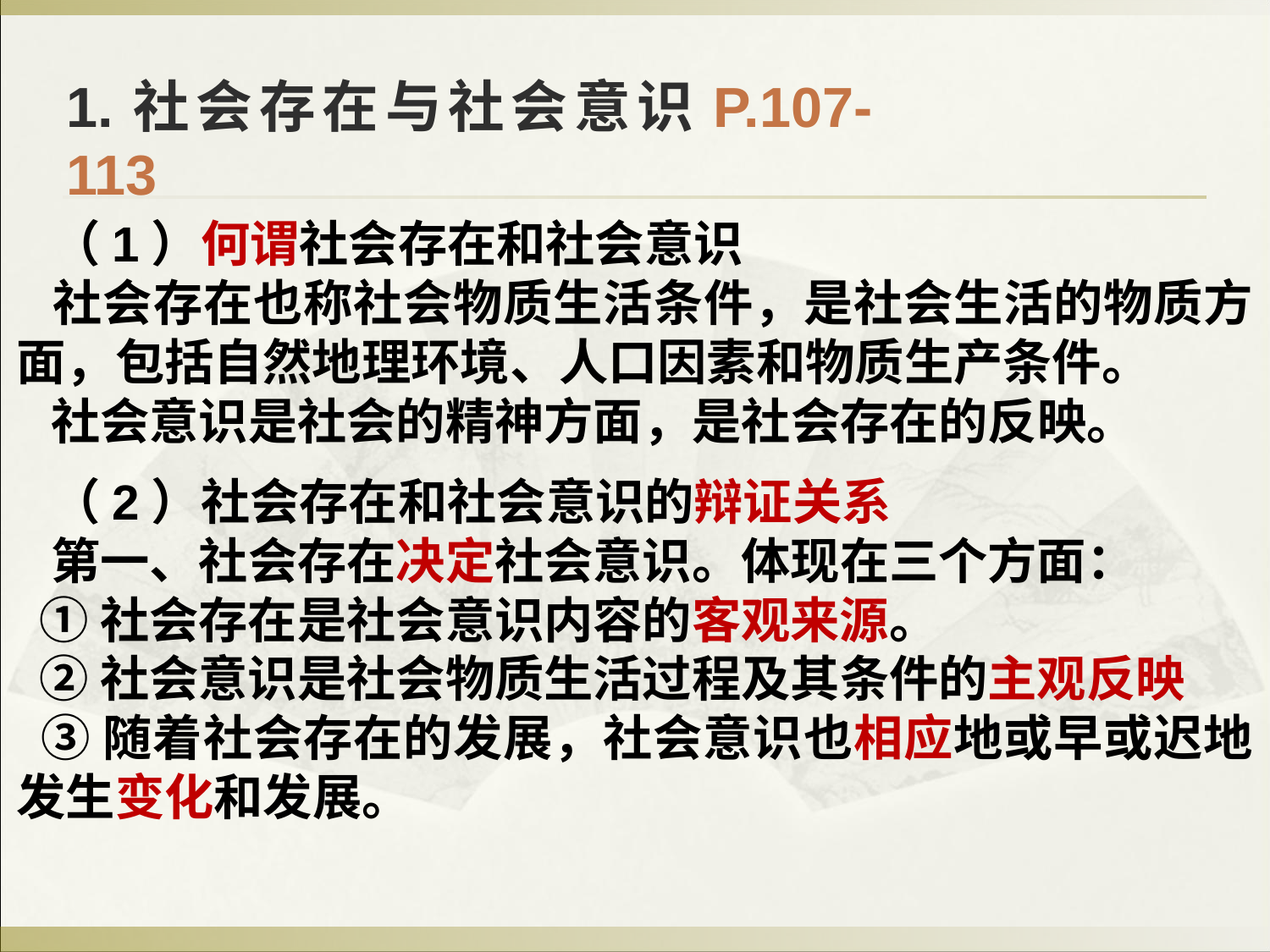

1.社会存在与社会意识P.107-113
  （1）何谓社会存在和社会意识
  社会存在也称社会物质生活条件，是社会生活的物质方面，包括自然地理环境、人口因素和物质生产条件。
  社会意识是社会的精神方面，是社会存在的反映。
  （2）社会存在和社会意识的辩证关系
  第一、社会存在决定社会意识。体现在三个方面：
  ①社会存在是社会意识内容的客观来源。
  ②社会意识是社会物质生活过程及其条件的主观反映
  ③随着社会存在的发展，社会意识也相应地或早或迟地发生变化和发展。